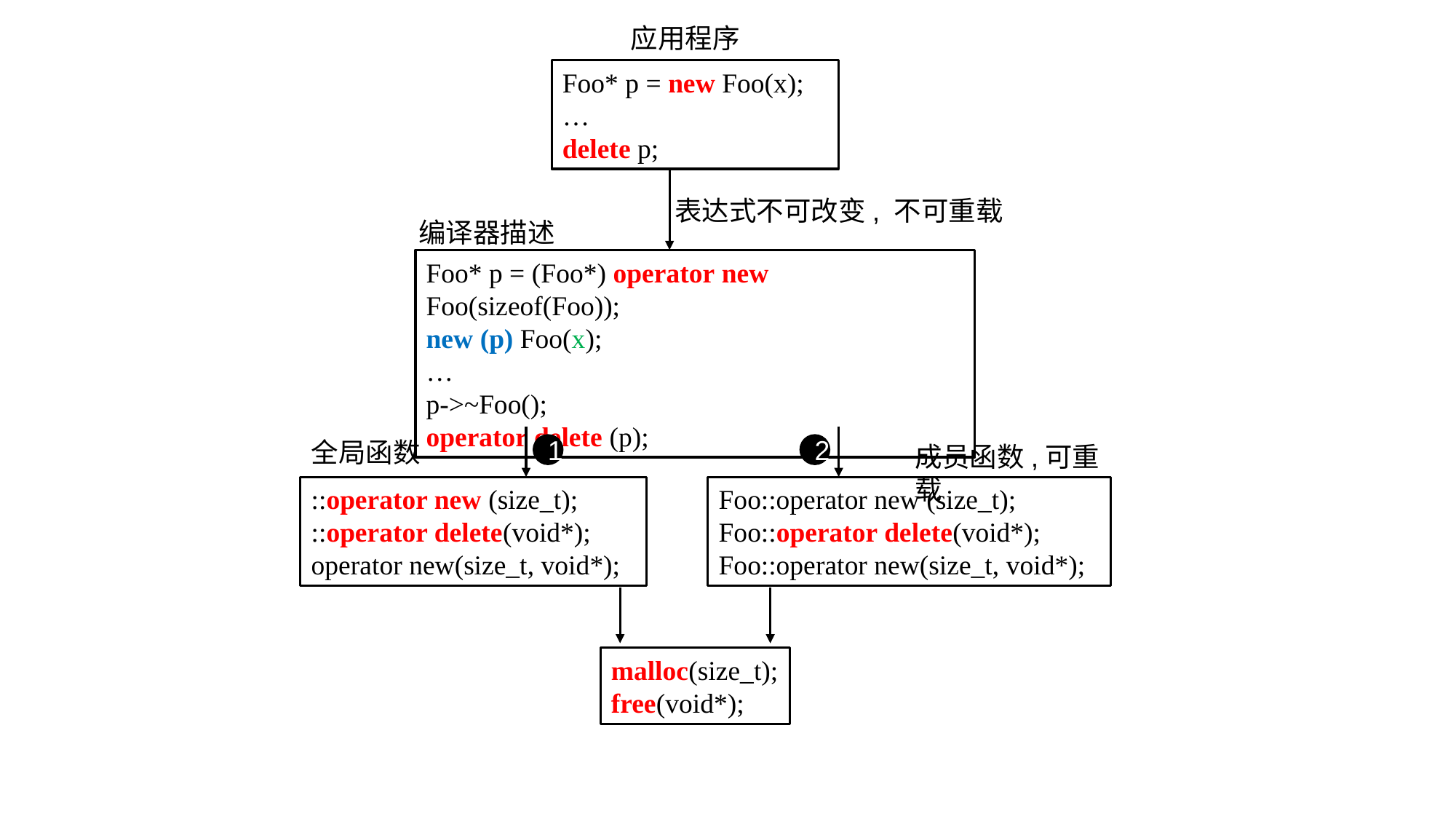

应用程序
Foo* p = new Foo(x);
…
delete p;
表达式不可改变, 不可重载
编译器描述
Foo* p = (Foo*) operator new Foo(sizeof(Foo));
new (p) Foo(x);
…
p->~Foo();
operator delete (p);
全局函数
1
2
成员函数,可重载
Foo::operator new (size_t);
Foo::operator delete(void*);
Foo::operator new(size_t, void*);
::operator new (size_t);
::operator delete(void*);
operator new(size_t, void*);
malloc(size_t);
free(void*);